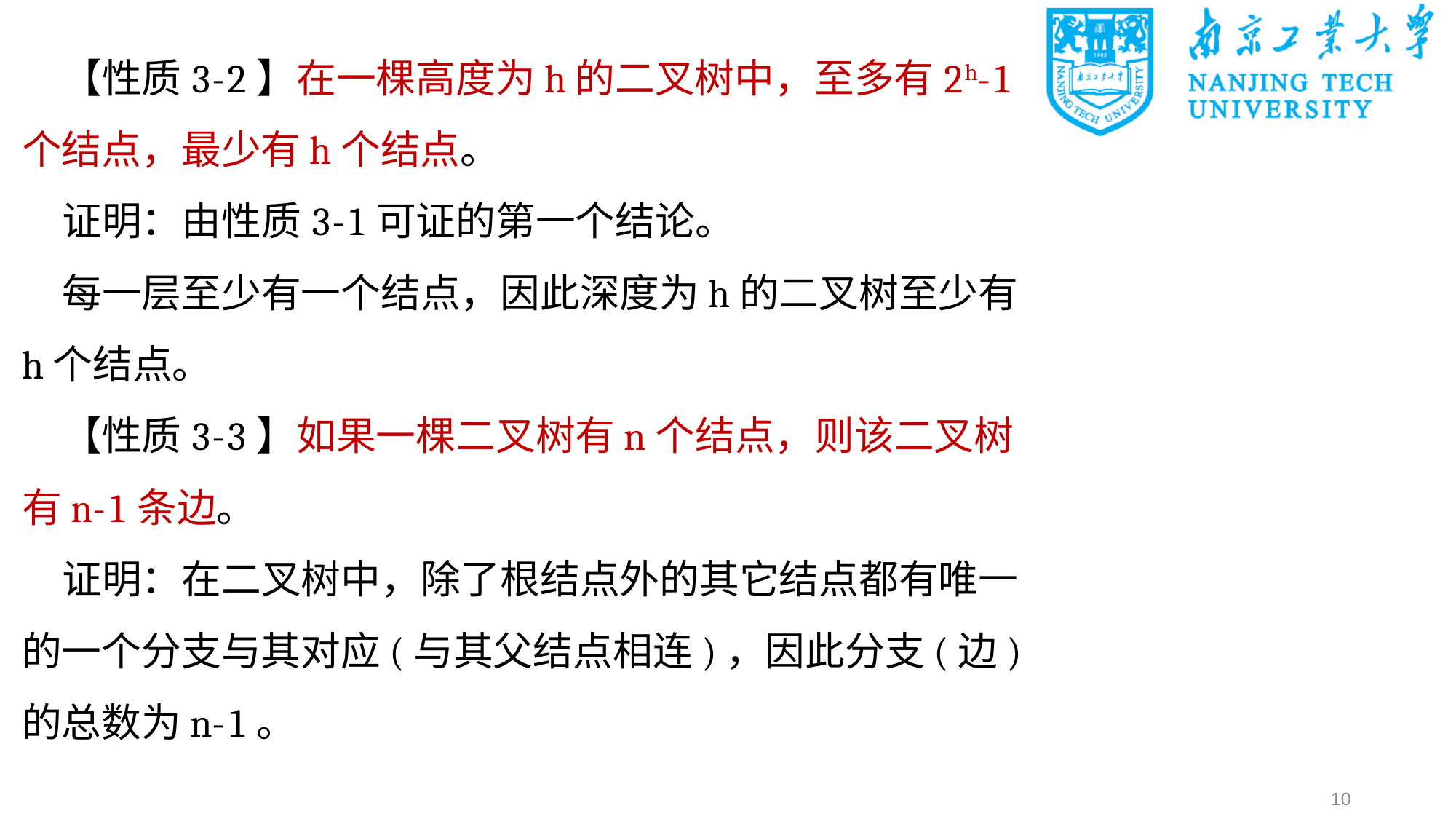

【性质3-2】在一棵高度为h的二叉树中，至多有2h-1个结点，最少有h个结点。
证明：由性质3-1可证的第一个结论。
每一层至少有一个结点，因此深度为h的二叉树至少有h个结点。
【性质3-3】如果一棵二叉树有n个结点，则该二叉树有n-1条边。
证明：在二叉树中，除了根结点外的其它结点都有唯一的一个分支与其对应(与其父结点相连)，因此分支(边)的总数为n-1。
10